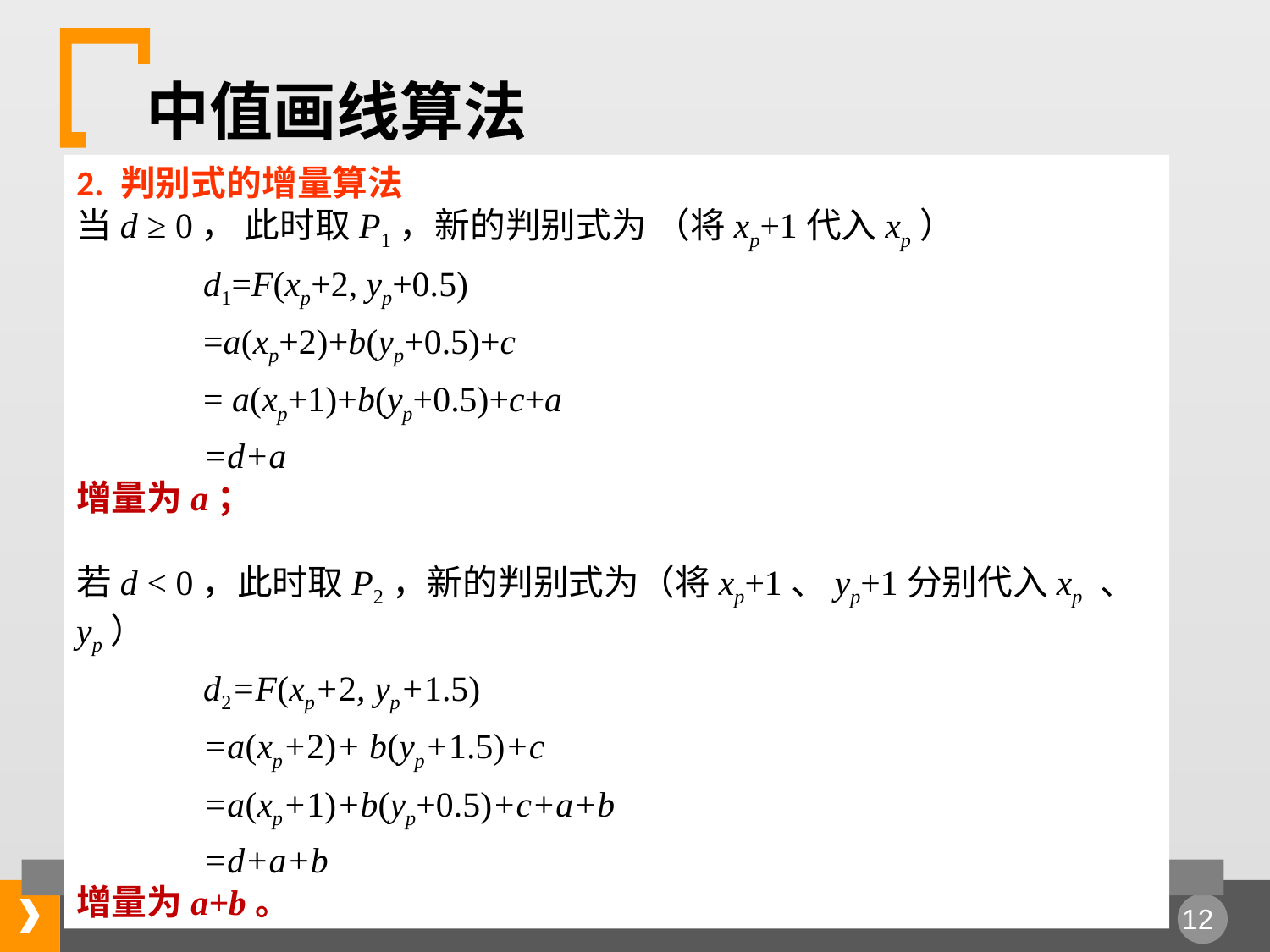

中值画线算法
2. 判别式的增量算法
当d ≥ 0， 此时取P1，新的判别式为 （将xp+1代入xp）
	d1=F(xp+2, yp+0.5)
	=a(xp+2)+b(yp+0.5)+c
	= a(xp+1)+b(yp+0.5)+c+a
	=d+a
增量为a；

若d < 0，此时取P2，新的判别式为（将xp+1、yp+1分别代入xp 、yp）
	d2=F(xp+2, yp+1.5)
	=a(xp+2)+ b(yp+1.5)+c
	=a(xp+1)+b(yp+0.5)+c+a+b
	=d+a+b
增量为a+b。